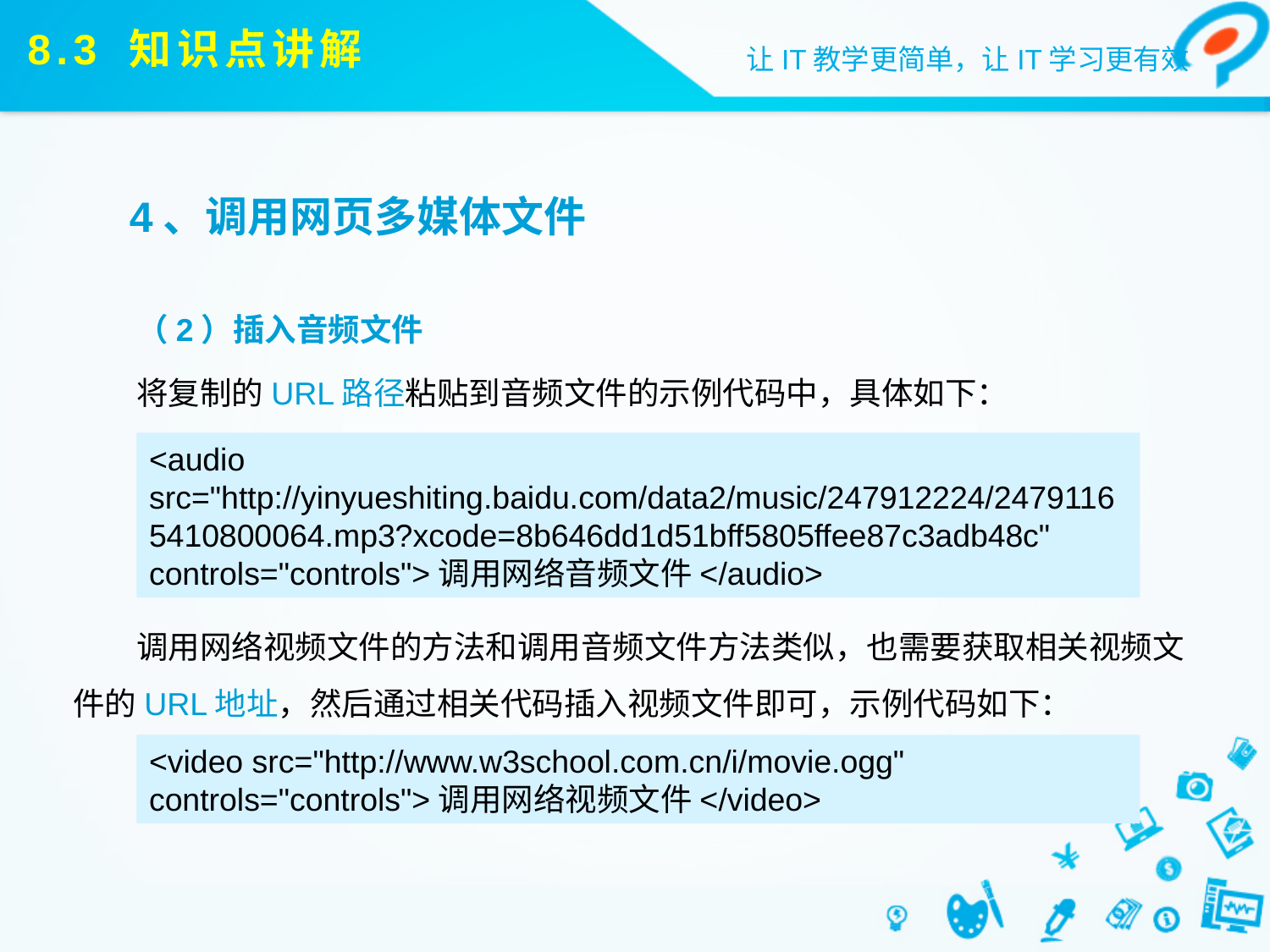

# 8.3 知识点讲解
4、调用网页多媒体文件
（2）插入音频文件
将复制的URL路径粘贴到音频文件的示例代码中，具体如下：

调用网络视频文件的方法和调用音频文件方法类似，也需要获取相关视频文件的URL地址，然后通过相关代码插入视频文件即可，示例代码如下：
<audio src="http://yinyueshiting.baidu.com/data2/music/247912224/24791165410800064.mp3?xcode=8b646dd1d51bff5805ffee87c3adb48c"  controls="controls">调用网络音频文件</audio>
<video src="http://www.w3school.com.cn/i/movie.ogg"  controls="controls">调用网络视频文件</video>